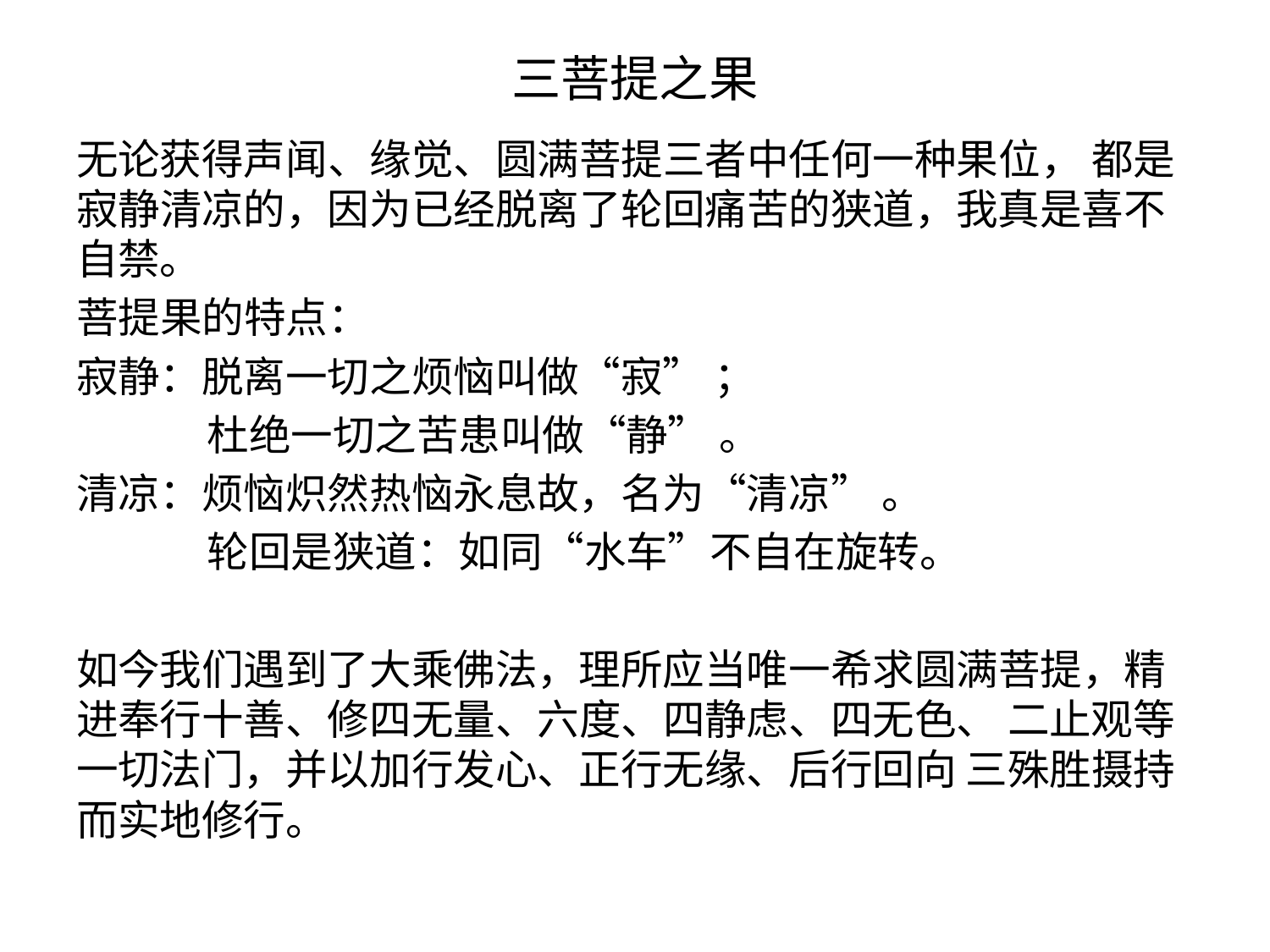

# 三菩提之果
无论获得声闻、缘觉、圆满菩提三者中任何一种果位， 都是寂静清凉的，因为已经脱离了轮回痛苦的狭道，我真是喜不自禁。
菩提果的特点：
寂静：脱离一切之烦恼叫做“寂” ；
             杜绝一切之苦患叫做“静” 。
清凉：烦恼炽然热恼永息故，名为“清凉” 。
             轮回是狭道：如同“水车”不自在旋转。

如今我们遇到了大乘佛法，理所应当唯一希求圆满菩提，精进奉行十善、修四无量、六度、四静虑、四无色、 二止观等一切法门，并以加行发心、正行无缘、后行回向 三殊胜摄持而实地修行。